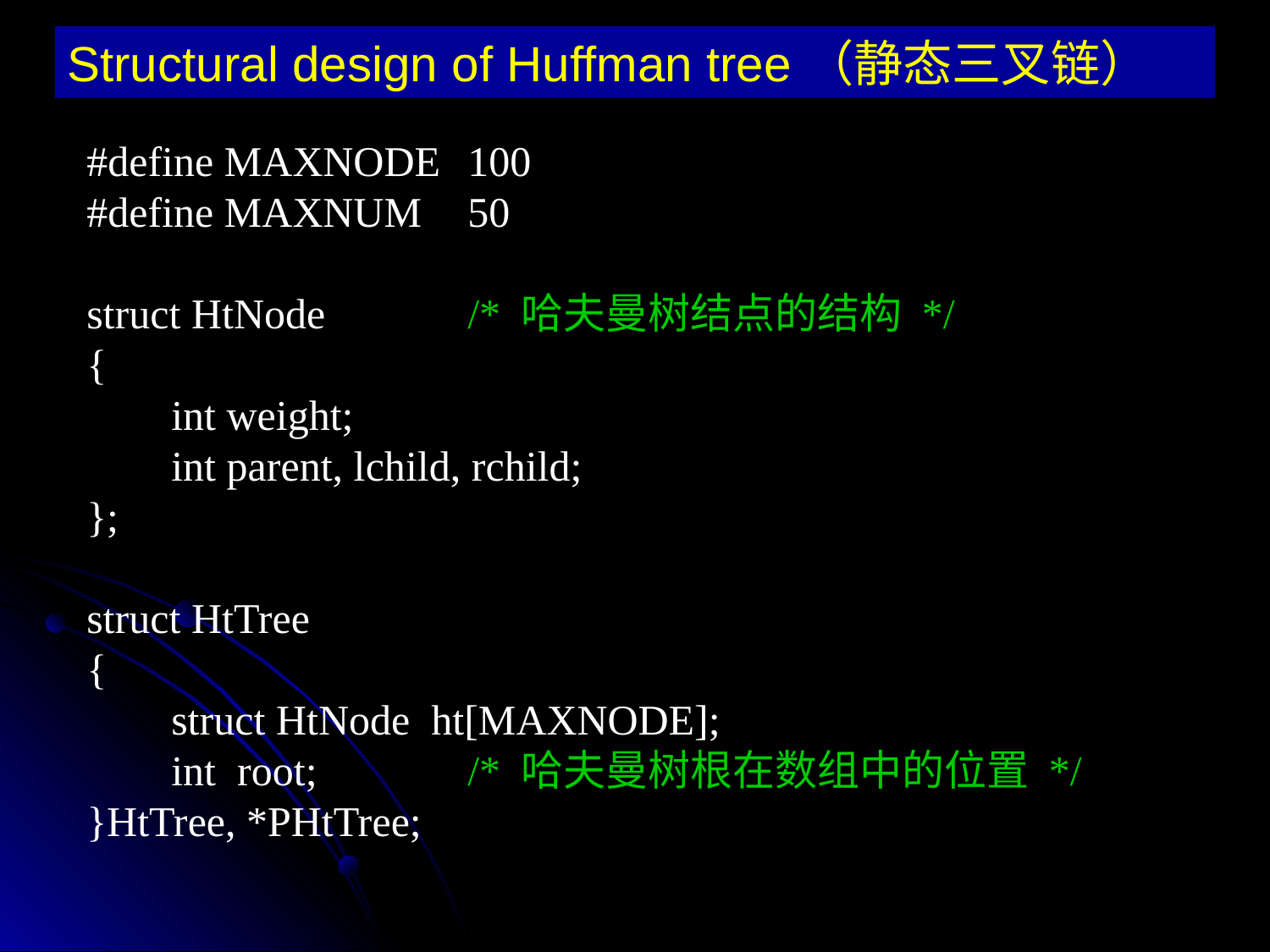

Structural design of Huffman tree（静态三叉链）
#define MAXNODE	100
#define MAXNUM	50

struct HtNode		/* 哈夫曼树结点的结构 */
{
        int weight;
        int parent, lchild, rchild;
};

struct HtTree
{
        struct HtNode  ht[MAXNODE];
        int  root; 		/* 哈夫曼树根在数组中的位置 */
}HtTree, *PHtTree;